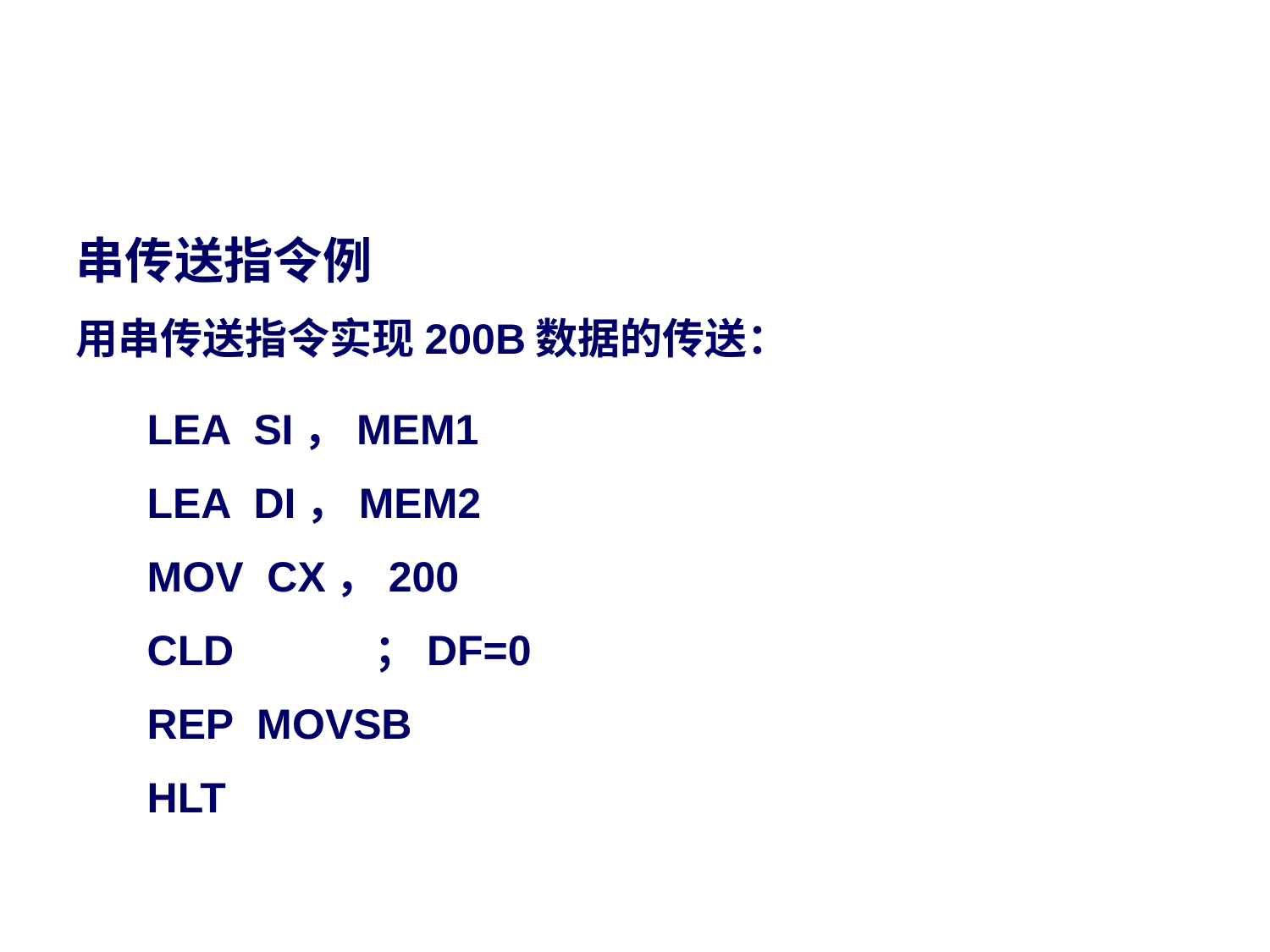

#
串传送指令例
用串传送指令实现200B数据的传送：
      LEA  SI，MEM1
      LEA  DI，MEM2
      MOV  CX，200
      CLD           ；DF=0
      REP  MOVSB
      HLT